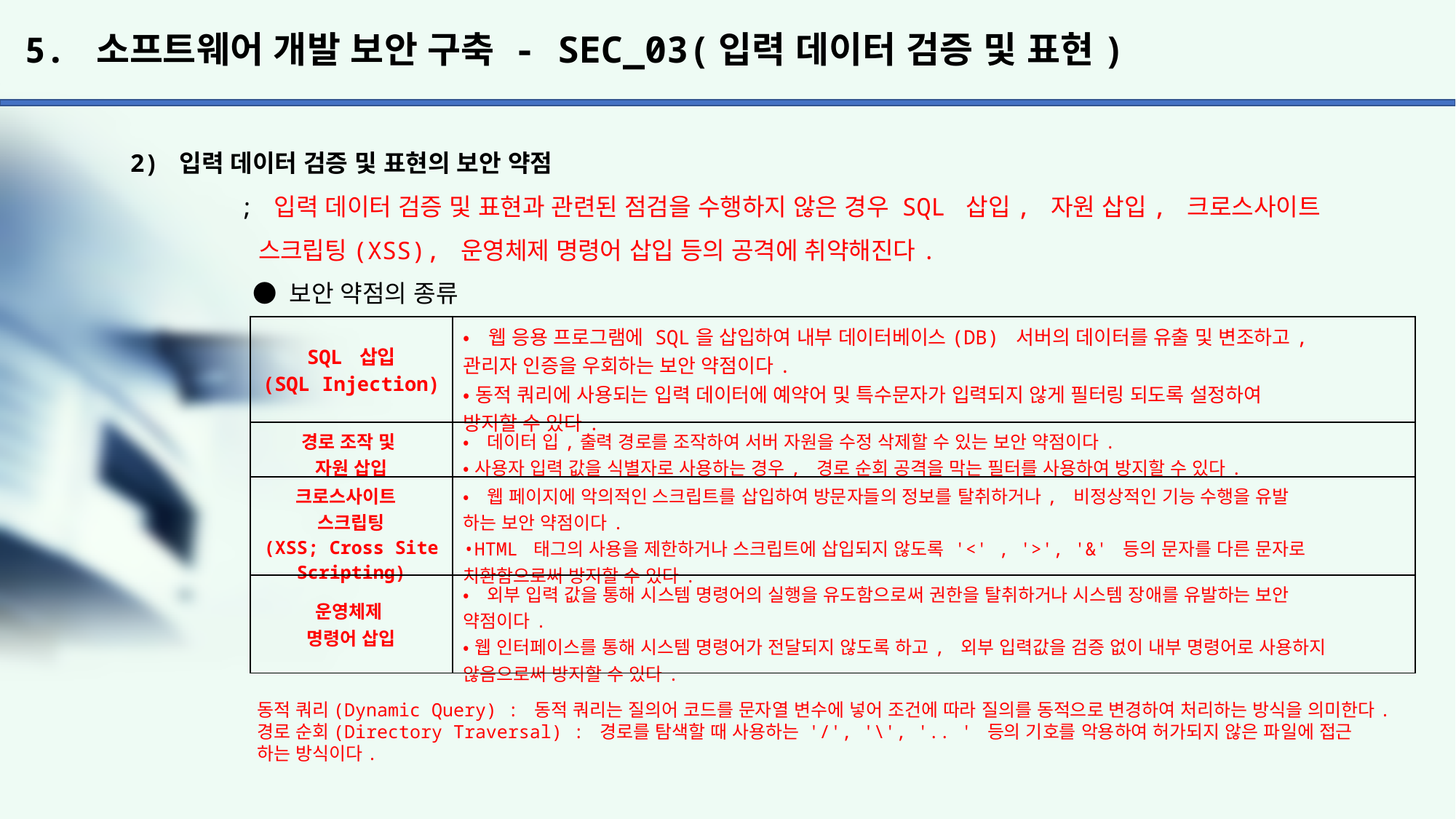

# 5. 소프트웨어 개발 보안 구축 - SEC_03(입력 데이터 검증 및 표현)
2) 입력 데이터 검증 및 표현의 보안 약점
	; 입력 데이터 검증 및 표현과 관련된 점검을 수행하지 않은 경우 SQL 삽입, 자원 삽입, 크로스사이트
	  스크립팅(XSS), 운영체제 명령어 삽입 등의 공격에 취약해진다.
	  ● 보안 약점의 종류
| SQL 삽입 (SQL Injection) | •웹 응용 프로그램에 SQL을 삽입하여 내부 데이터베이스(DB) 서버의 데이터를 유출 및 변조하고, 관리자 인증을 우회하는 보안 약점이다. •동적 쿼리에 사용되는 입력 데이터에 예약어 및 특수문자가 입력되지 않게 필터링 되도록 설정하여 방지할 수 있다. |
| --- | --- |
| 경로 조작 및 자원 삽입 | •데이터 입,출력 경로를 조작하여 서버 자원을 수정 삭제할 수 있는 보안 약점이다. •사용자 입력 값을 식별자로 사용하는 경우, 경로 순회 공격을 막는 필터를 사용하여 방지할 수 있다. |
| 크로스사이트 스크립팅 (XSS; Cross Site Scripting) | •웹 페이지에 악의적인 스크립트를 삽입하여 방문자들의 정보를 탈취하거나, 비정상적인 기능 수행을 유발 하는 보안 약점이다. •HTML 태그의 사용을 제한하거나 스크립트에 삽입되지 않도록 '<' , '>', '&' 등의 문자를 다른 문자로 치환함으로써 방지할 수 있다. |
| 운영체제 명령어 삽입 | •외부 입력 값을 통해 시스템 명령어의 실행을 유도함으로써 권한을 탈취하거나 시스템 장애를 유발하는 보안 약점이다. •웹 인터페이스를 통해 시스템 명령어가 전달되지 않도록 하고, 외부 입력값을 검증 없이 내부 명령어로 사용하지 않음으로써 방지할 수 있다. |
동적 쿼리(Dynamic Query) : 동적 쿼리는 질의어 코드를 문자열 변수에 넣어 조건에 따라 질의를 동적으로 변경하여 처리하는 방식을 의미한다.
경로 순회(Directory Traversal) : 경로를 탐색할 때 사용하는 '/', '\', '.. ' 등의 기호를 악용하여 허가되지 않은 파일에 접근 하는 방식이다.